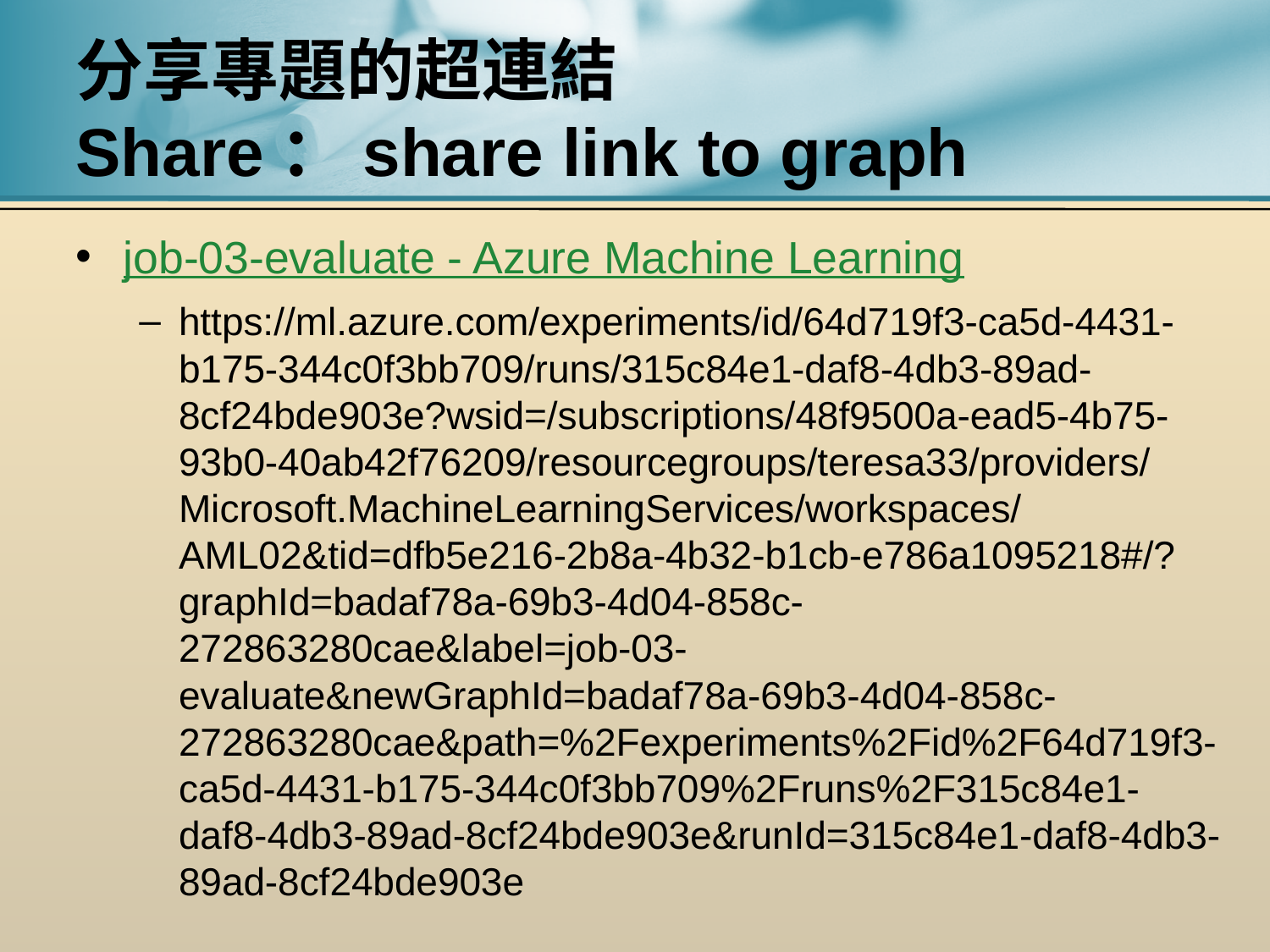

# 分享專題的超連結 Share：share link to graph
job-03-evaluate - Azure Machine Learning
https://ml.azure.com/experiments/id/64d719f3-ca5d-4431-b175-344c0f3bb709/runs/315c84e1-daf8-4db3-89ad-8cf24bde903e?wsid=/subscriptions/48f9500a-ead5-4b75-93b0-40ab42f76209/resourcegroups/teresa33/providers/Microsoft.MachineLearningServices/workspaces/AML02&tid=dfb5e216-2b8a-4b32-b1cb-e786a1095218#/?graphId=badaf78a-69b3-4d04-858c-272863280cae&label=job-03-evaluate&newGraphId=badaf78a-69b3-4d04-858c-272863280cae&path=%2Fexperiments%2Fid%2F64d719f3-ca5d-4431-b175-344c0f3bb709%2Fruns%2F315c84e1-daf8-4db3-89ad-8cf24bde903e&runId=315c84e1-daf8-4db3-89ad-8cf24bde903e